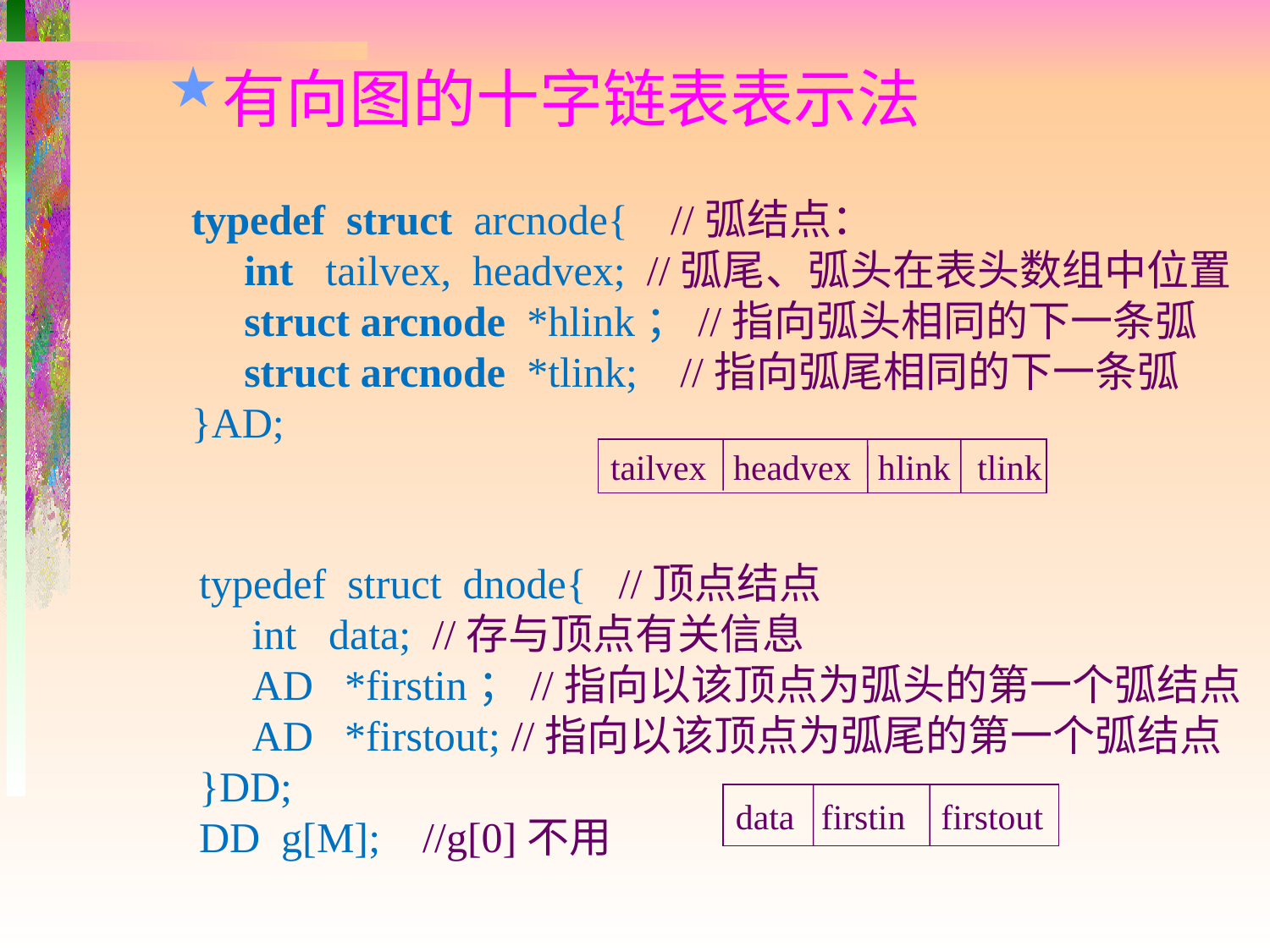

有向图的十字链表表示法
typedef  struct  arcnode{    //弧结点：
     int   tailvex,  headvex;  //弧尾、弧头在表头数组中位置
     struct arcnode  *hlink；//指向弧头相同的下一条弧
     struct arcnode  *tlink;    //指向弧尾相同的下一条弧
}AD;
tailvex   headvex   hlink   tlink

typedef  struct  dnode{   //顶点结点
     int   data;  //存与顶点有关信息
     AD   *firstin；//指向以该顶点为弧头的第一个弧结点
     AD   *firstout; //指向以该顶点为弧尾的第一个弧结点
}DD;
DD  g[M];    //g[0]不用
data   firstin    firstout